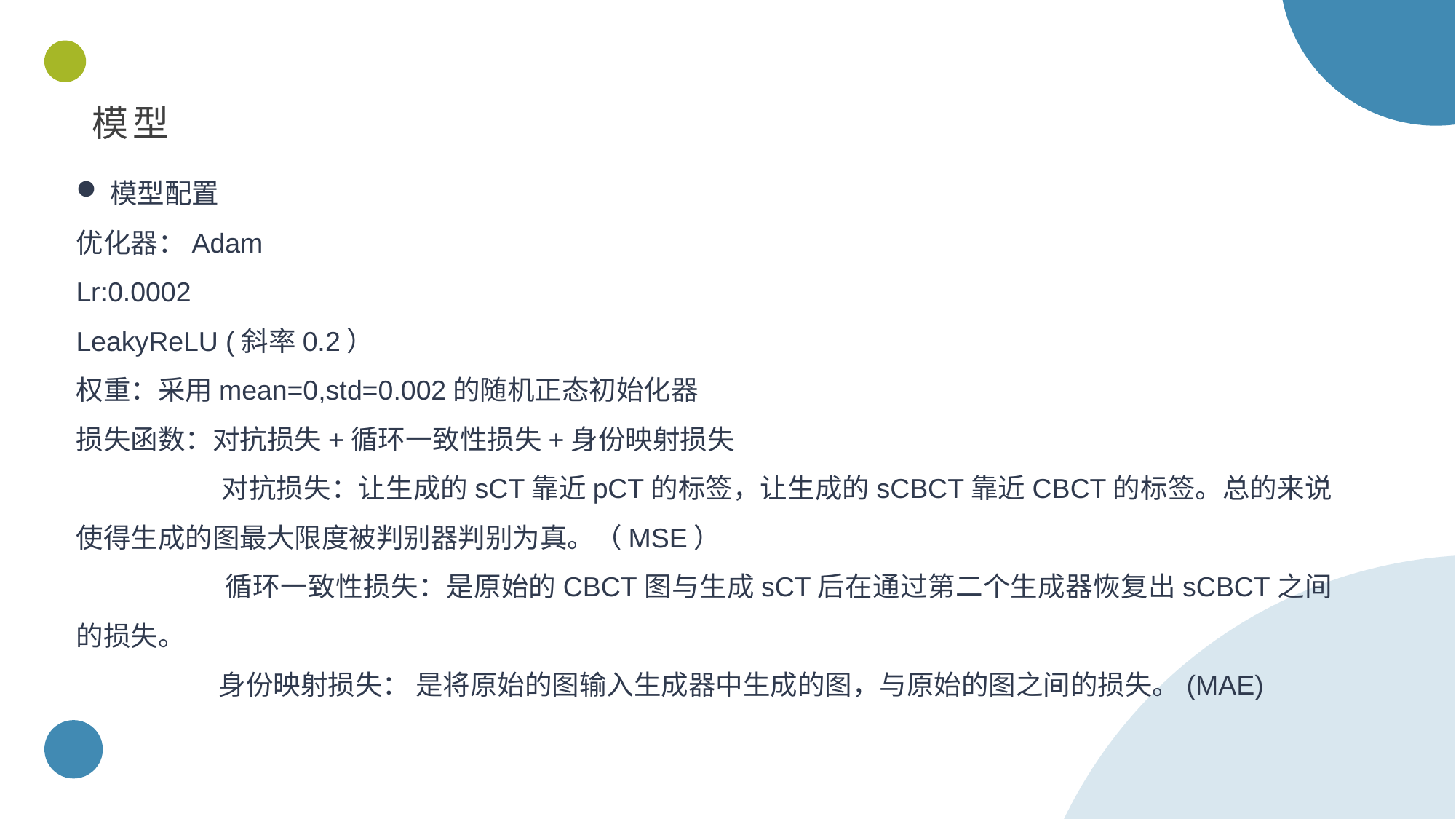

模型
模型配置
优化器：Adam
Lr:0.0002
LeakyReLU (斜率0.2）
权重：采用mean=0,std=0.002的随机正态初始化器
损失函数：对抗损失+循环一致性损失+身份映射损失
                      对抗损失：让生成的sCT靠近pCT的标签，让生成的sCBCT靠近CBCT的标签。总的来说使得生成的图最大限度被判别器判别为真。（MSE）
                      循环一致性损失：是原始的CBCT图与生成sCT后在通过第二个生成器恢复出sCBCT之间的损失。
                      身份映射损失： 是将原始的图输入生成器中生成的图，与原始的图之间的损失。(MAE)